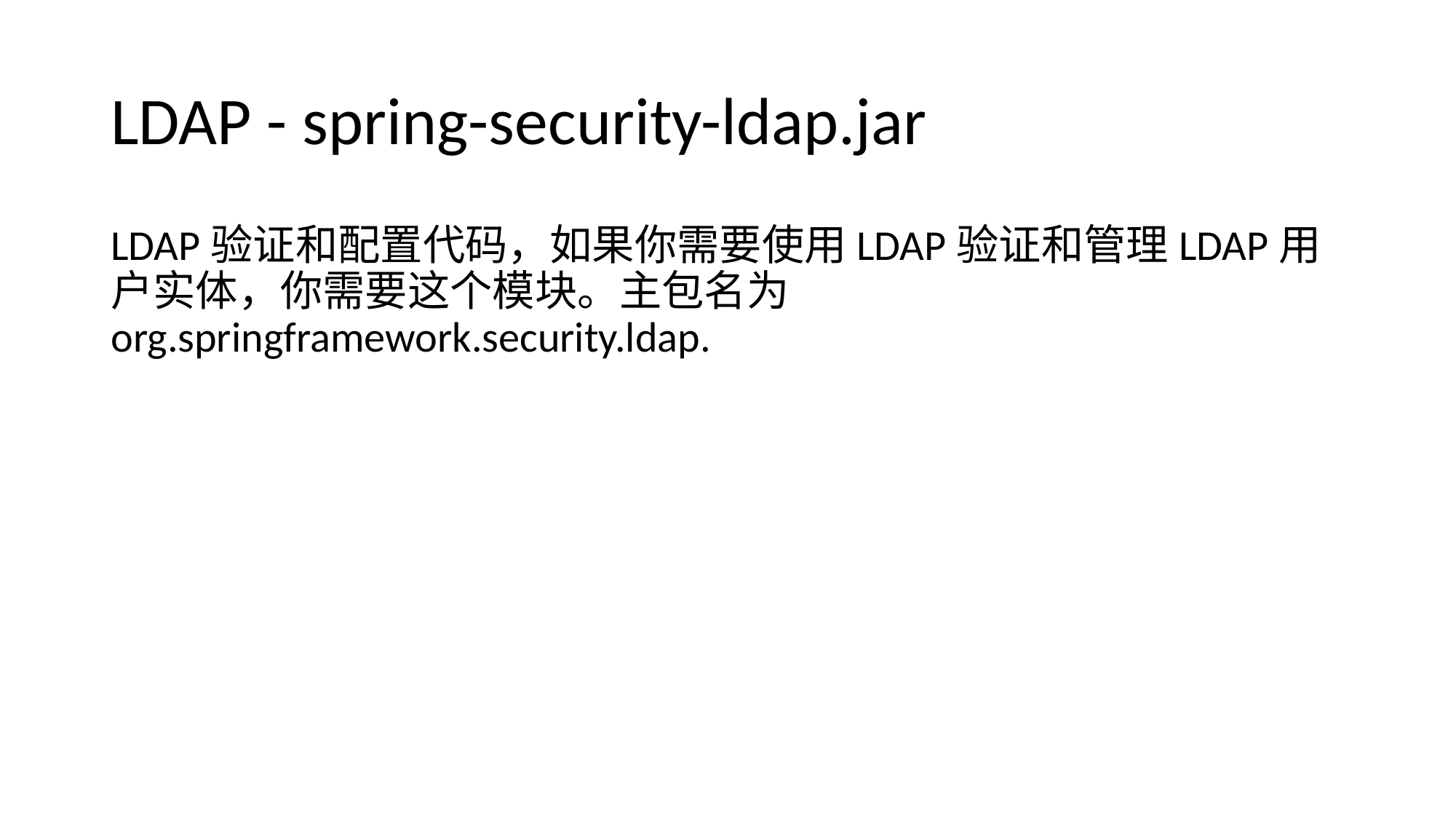

# LDAP - spring-security-ldap.jar
LDAP验证和配置代码，如果你需要使用LDAP验证和管理LDAP用户实体，你需要这个模块。主包名为 org.springframework.security.ldap.